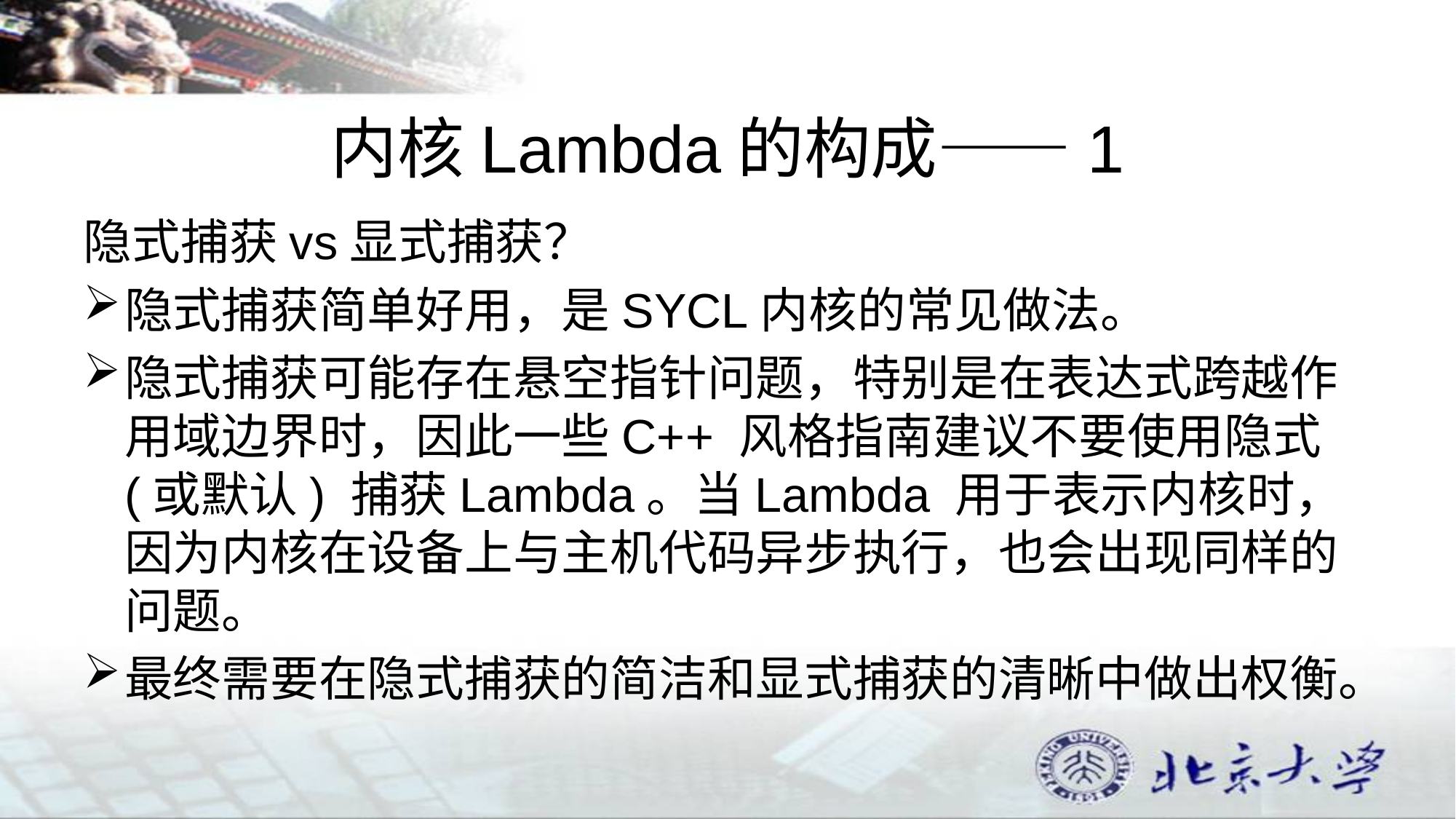

# 内核Lambda的构成——1
隐式捕获vs显式捕获？
隐式捕获简单好用，是SYCL内核的常见做法。
隐式捕获可能存在悬空指针问题，特别是在表达式跨越作用域边界时，因此一些C++ 风格指南建议不要使用隐式(或默认) 捕获Lambda。当Lambda 用于表示内核时，因为内核在设备上与主机代码异步执行，也会出现同样的问题。
最终需要在隐式捕获的简洁和显式捕获的清晰中做出权衡。